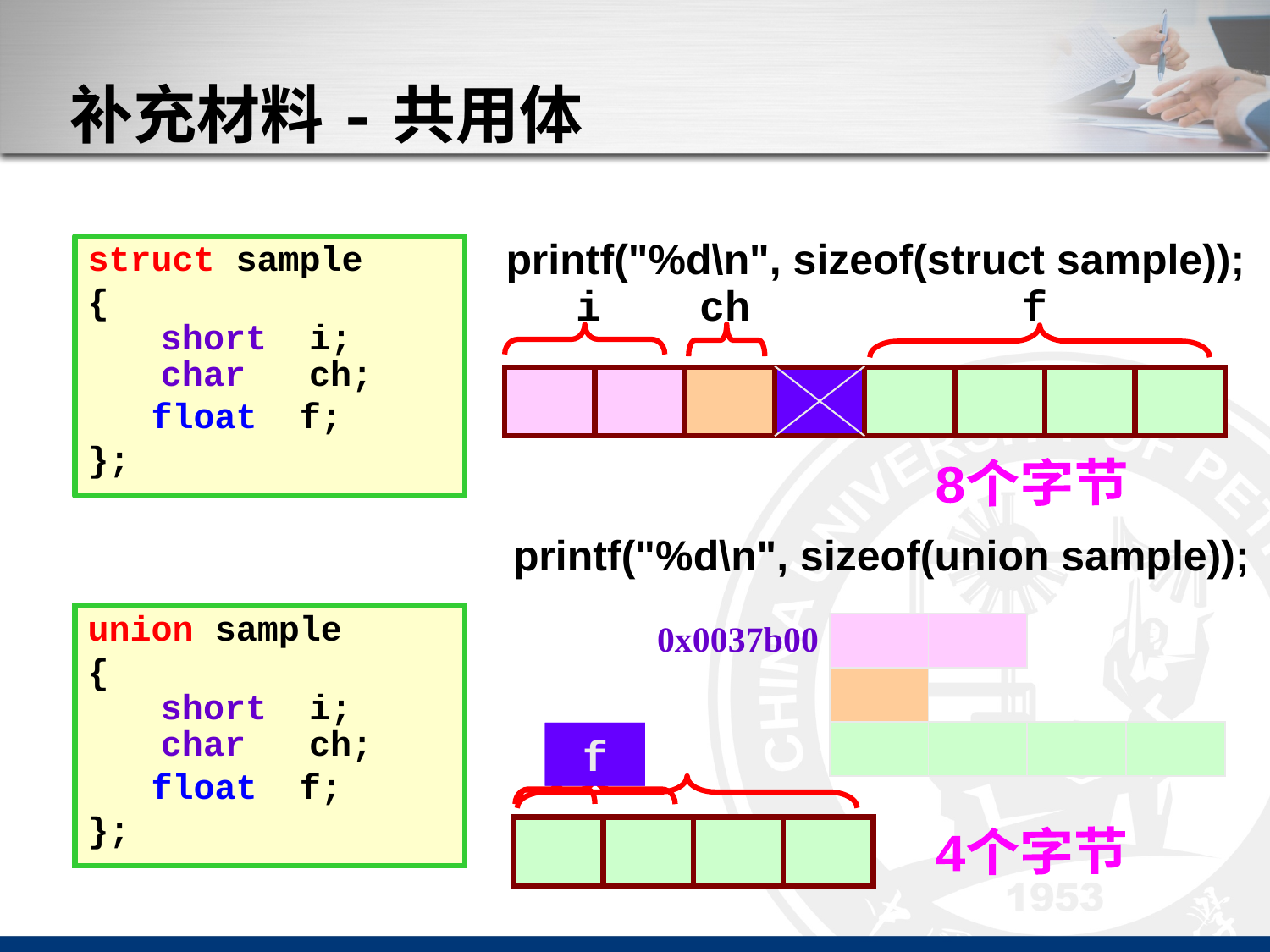

补充材料-共用体
printf("%d\n", sizeof(struct sample));
struct sample
{
 short  i;
 char   ch;
   float  f;
};
i
ch
f

8个字节
printf("%d\n", sizeof(union sample));
union sample
{
 short  i;
 char   ch;
   float  f;
};
0x0037b00

ch
f
i

4个字节